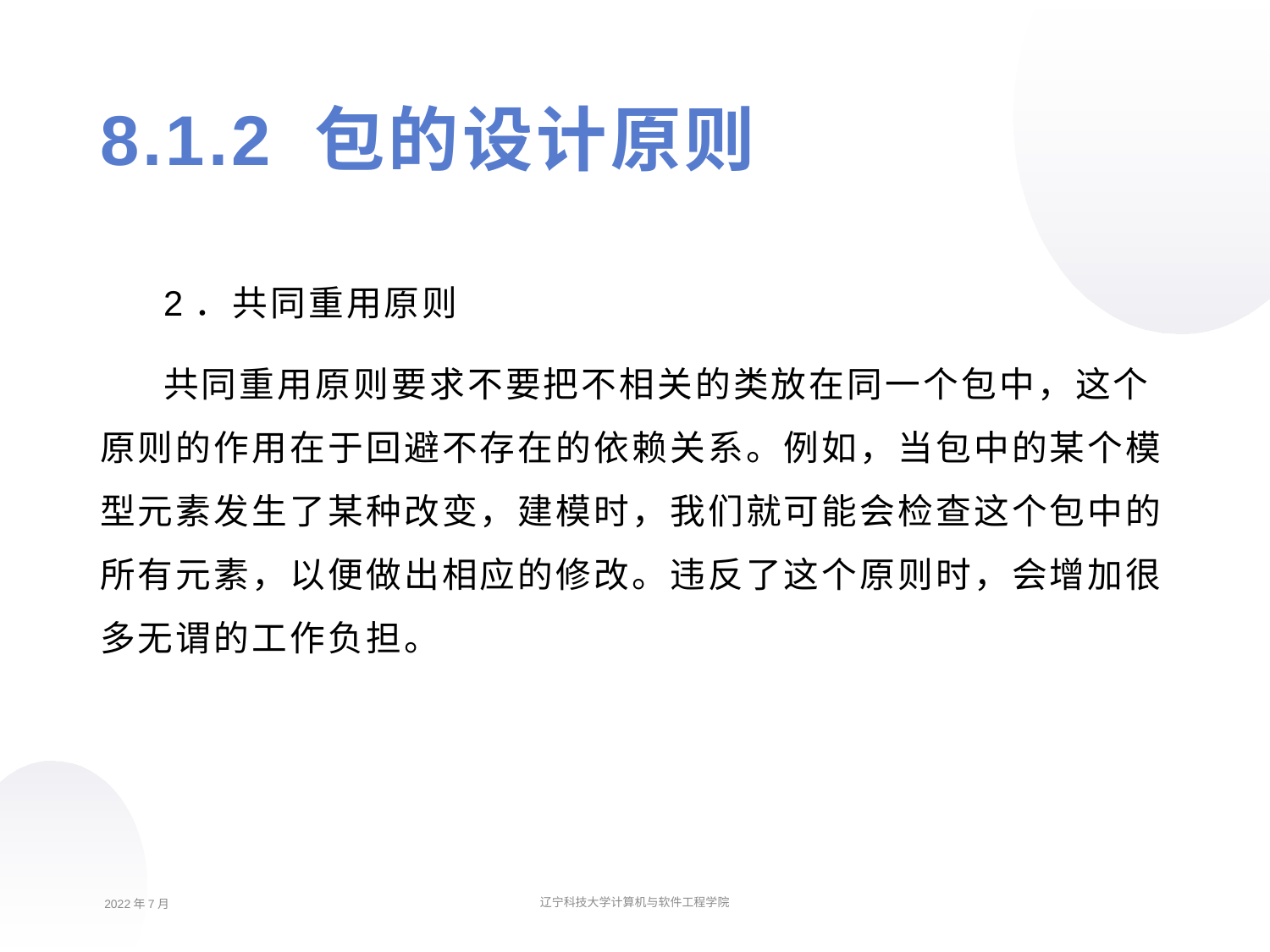

8.1.2 包的设计原则
2．共同重用原则
共同重用原则要求不要把不相关的类放在同一个包中，这个原则的作用在于回避不存在的依赖关系。例如，当包中的某个模型元素发生了某种改变，建模时，我们就可能会检查这个包中的所有元素，以便做出相应的修改。违反了这个原则时，会增加很多无谓的工作负担。

2022年7月
辽宁科技大学计算机与软件工程学院
20